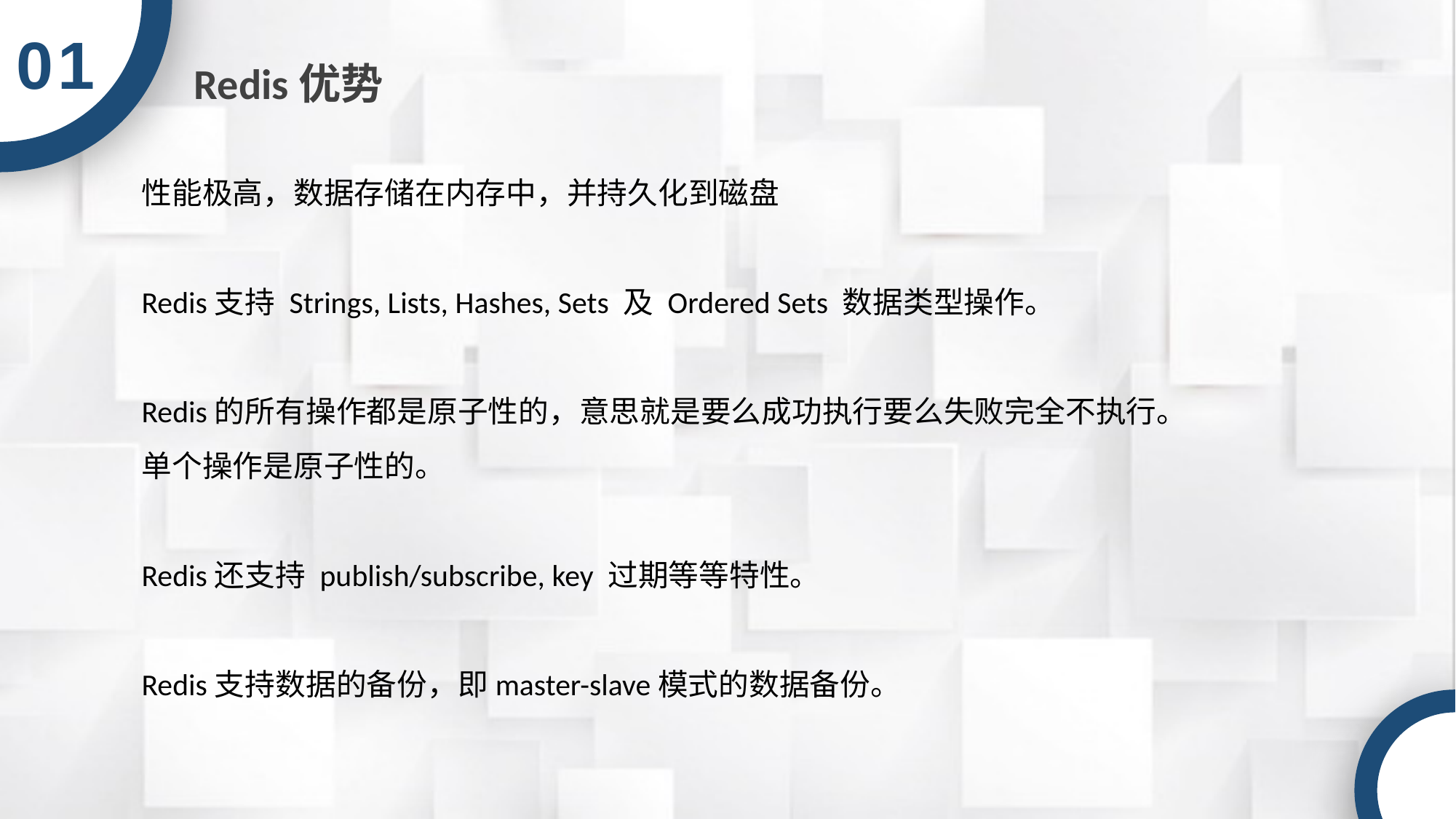

01
Redis优势

性能极高，数据存储在内存中，并持久化到磁盘

Redis支持 Strings, Lists, Hashes, Sets 及 Ordered Sets 数据类型操作。

Redis的所有操作都是原子性的，意思就是要么成功执行要么失败完全不执行。单个操作是原子性的。

Redis还支持 publish/subscribe, key 过期等等特性。

Redis支持数据的备份，即master-slave模式的数据备份。